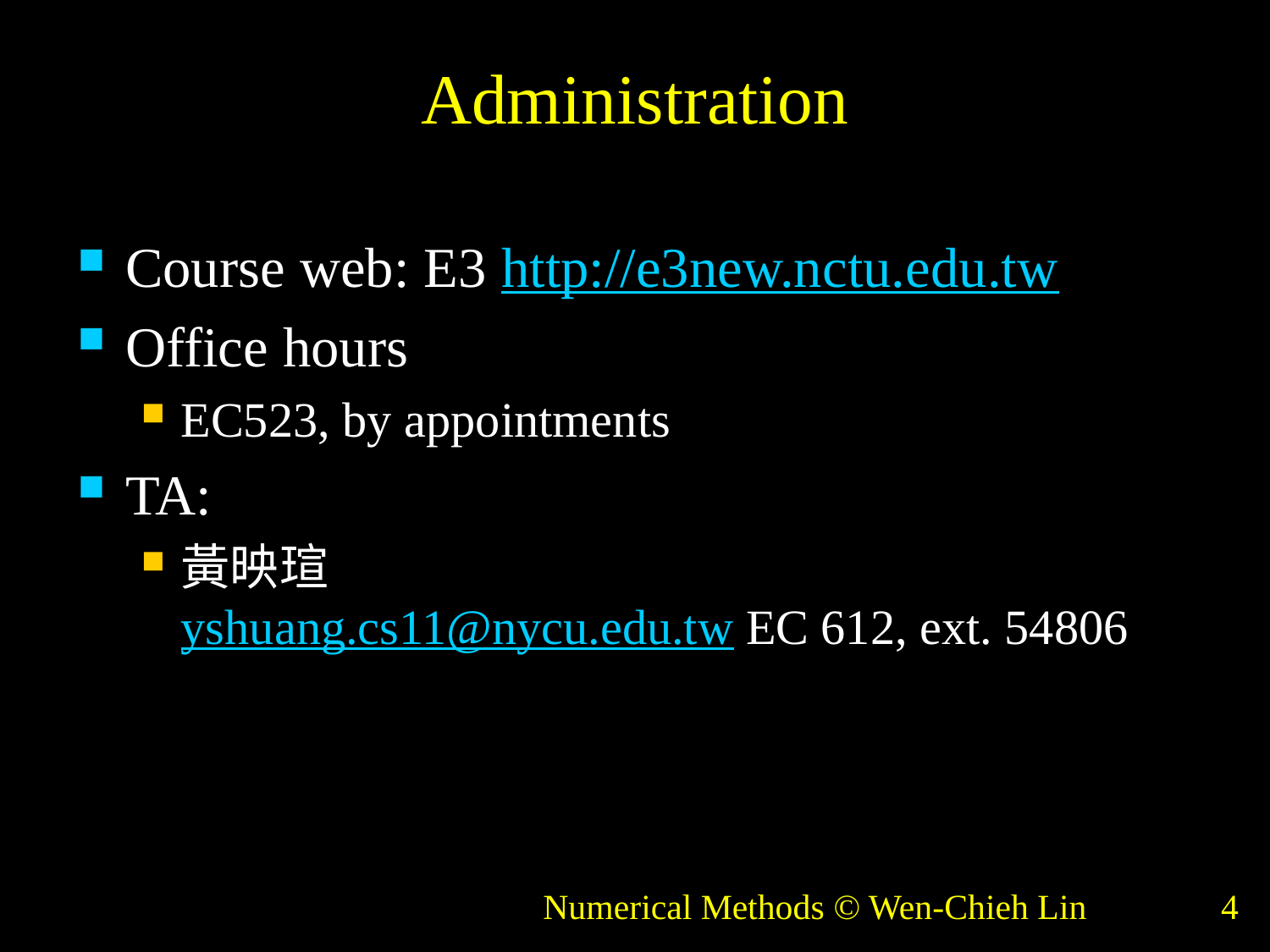

# Administration
Course web: E3 http://e3new.nctu.edu.tw
Office hours
EC523, by appointments
TA:
黃映瑄
yshuang.cs11@nycu.edu.tw EC 612, ext. 54806
Numerical Methods © Wen-Chieh Lin
4